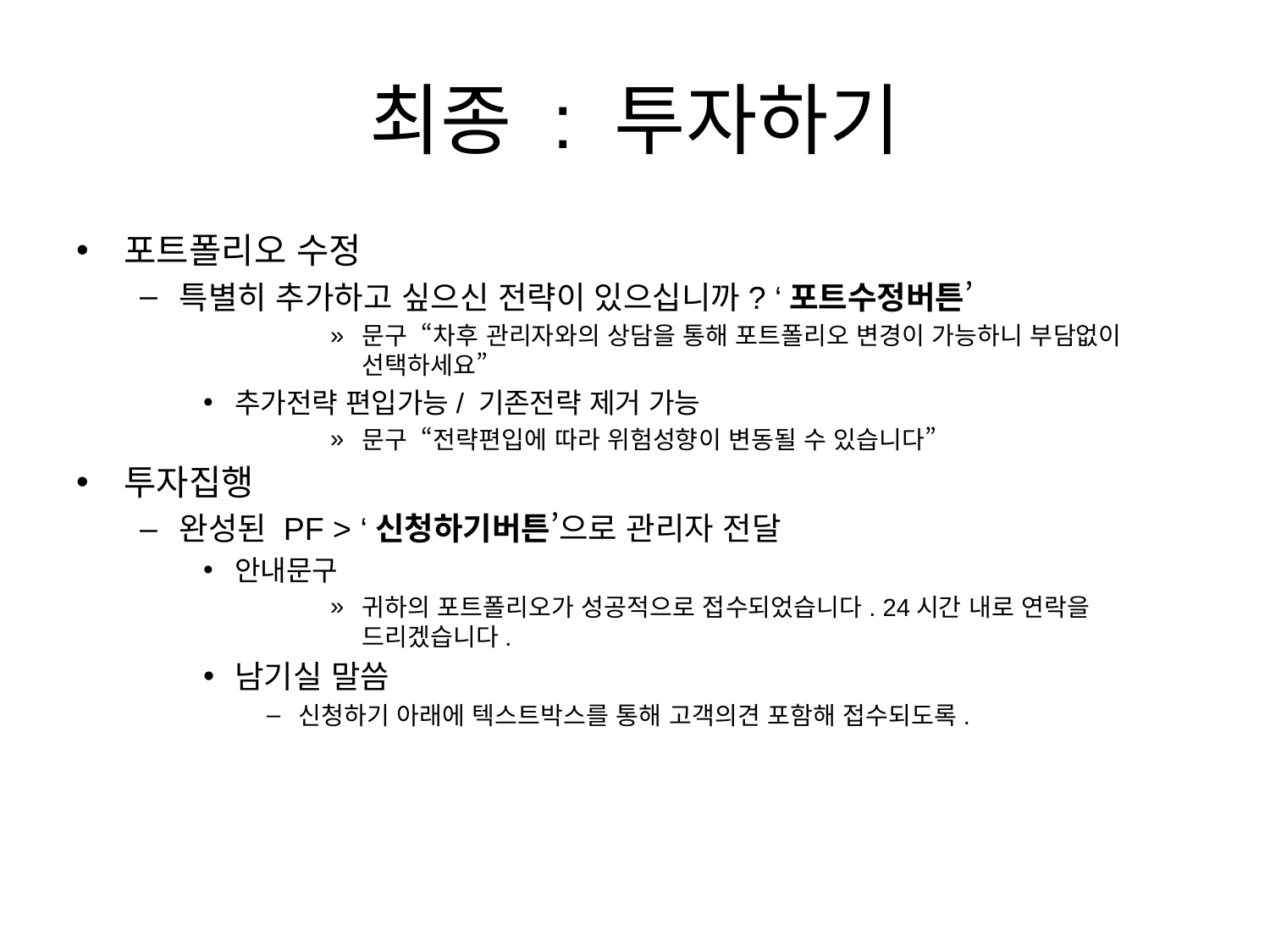

# 최종 : 투자하기
포트폴리오 수정
특별히 추가하고 싶으신 전략이 있으십니까? ‘포트수정버튼’
문구  “차후 관리자와의 상담을 통해 포트폴리오 변경이 가능하니 부담없이 선택하세요”
추가전략 편입가능/ 기존전략 제거 가능
문구  “전략편입에 따라 위험성향이 변동될 수 있습니다”
투자집행
완성된 PF > ‘신청하기버튼’으로 관리자 전달
안내문구
귀하의 포트폴리오가 성공적으로 접수되었습니다. 24시간 내로 연락을 드리겠습니다.
남기실 말씀
신청하기 아래에 텍스트박스를 통해 고객의견 포함해 접수되도록.